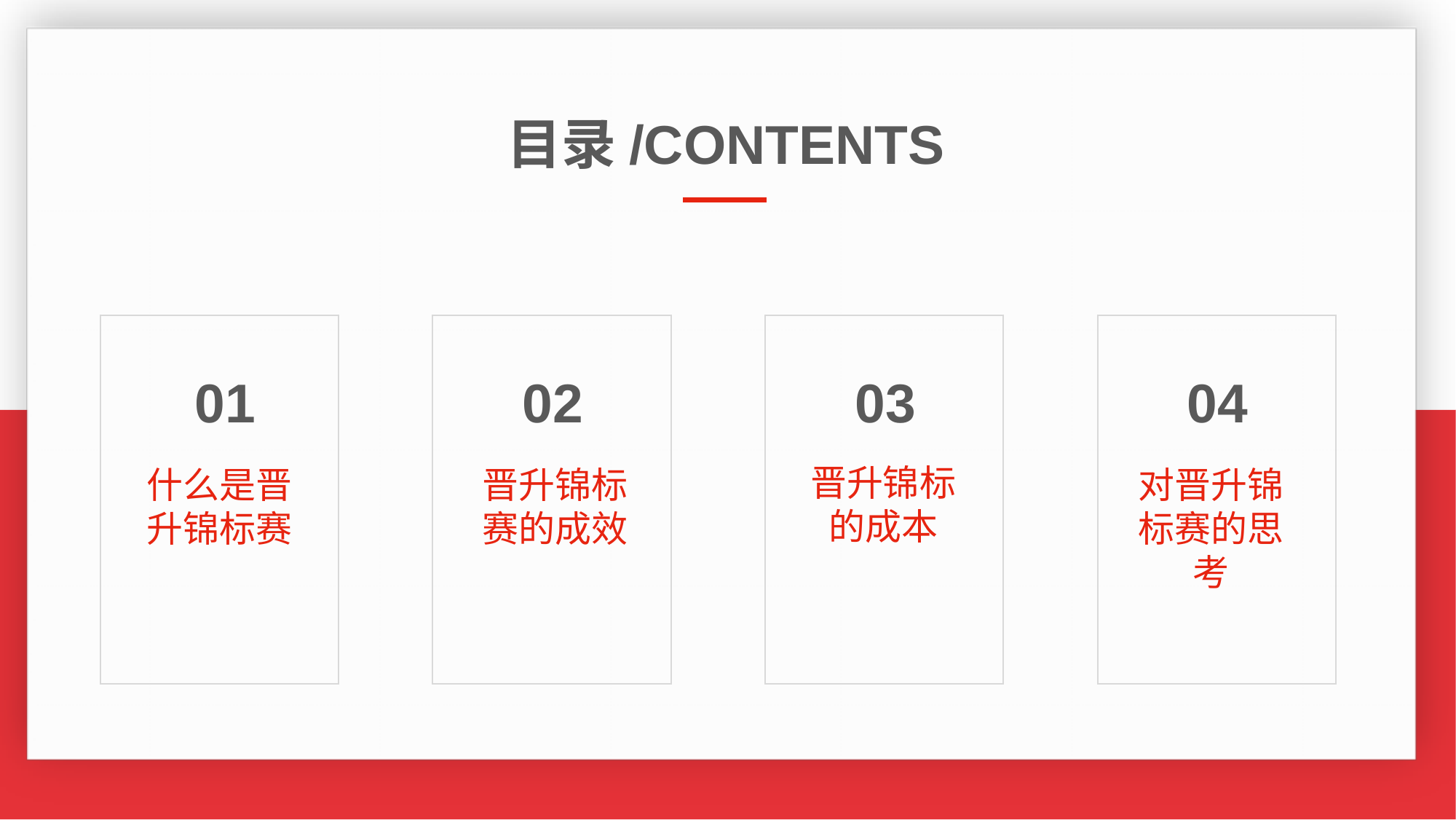

行业PPT模板http://www.1ppt.com/hangye/
目录/CONTENTS

01
什么是晋
升锦标赛

02
晋升锦标赛的成效

03
晋升锦标
的成本

04
对晋升锦标赛的思考